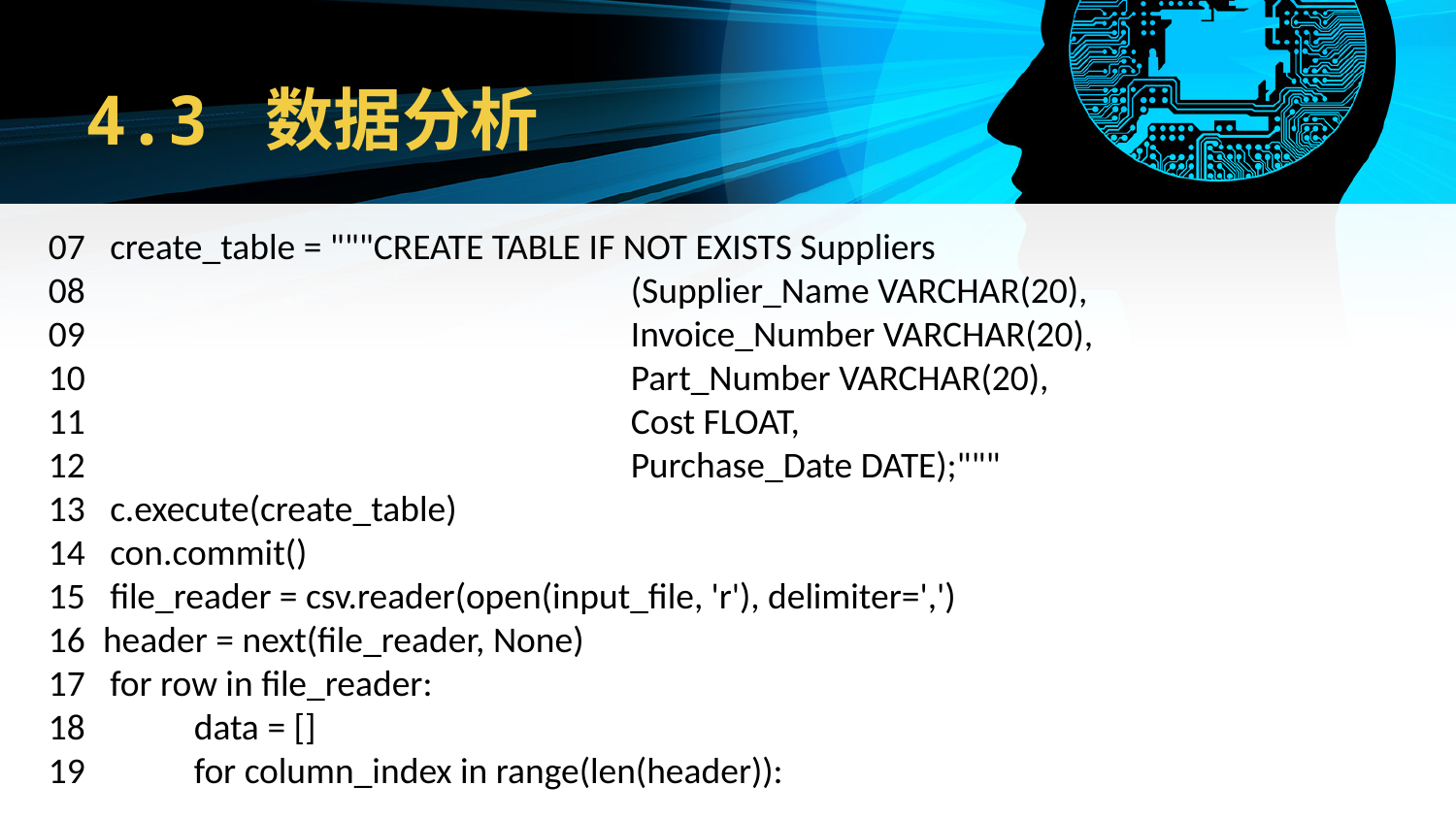

# 4.3 数据分析
07   create_table = """CREATE TABLE IF NOT EXISTS Suppliers
08   				(Supplier_Name VARCHAR(20),
09   				Invoice_Number VARCHAR(20),
10   				Part_Number VARCHAR(20),
11   				Cost FLOAT,
12   				Purchase_Date DATE);"""
13   c.execute(create_table)
14   con.commit()
15   file_reader = csv.reader(open(input_file, 'r'), delimiter=',')
header = next(file_reader, None)
17   for row in file_reader:
18   	data = []
19   	for column_index in range(len(header)):